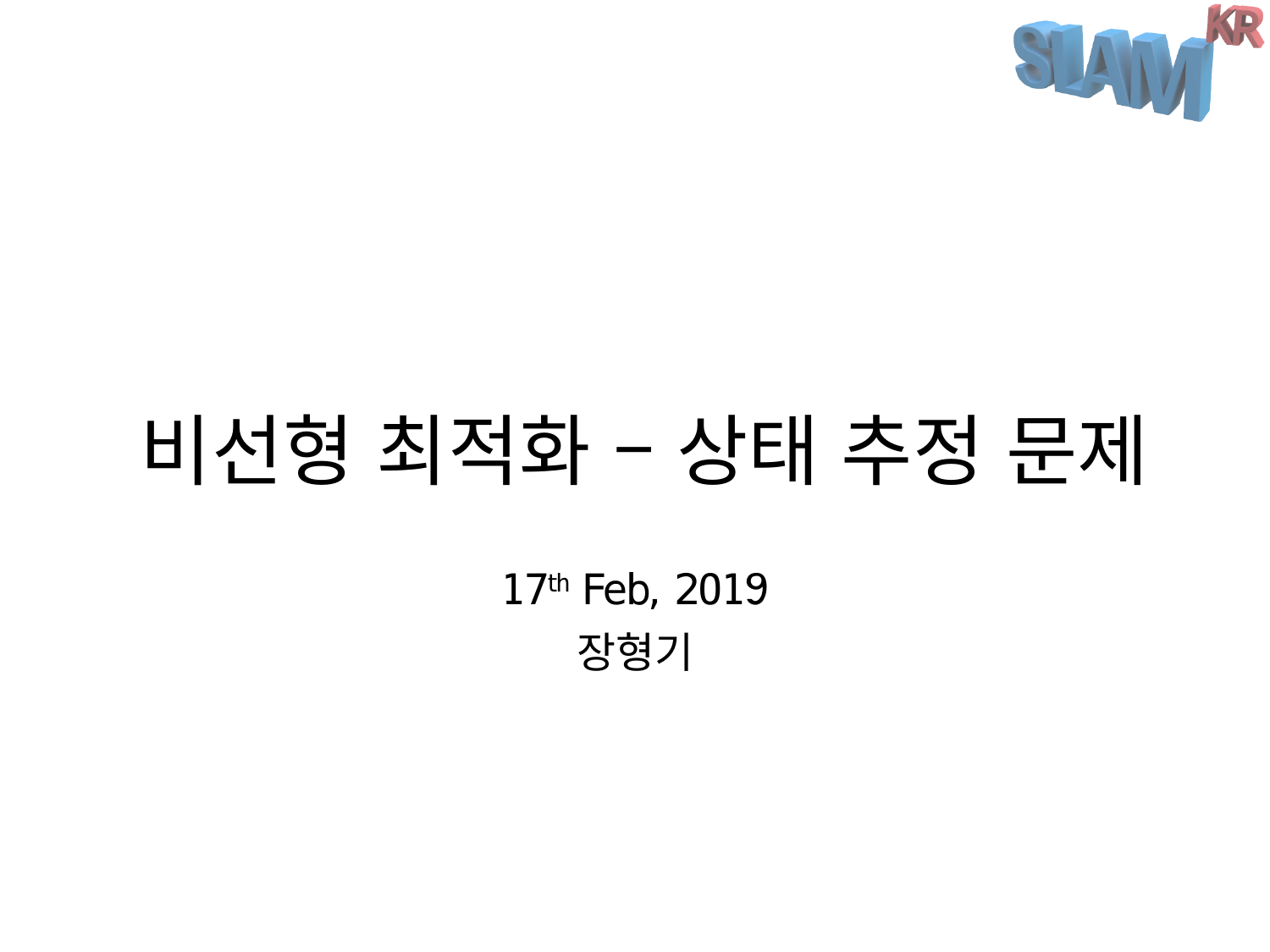

# 비선형 최적화 – 상태 추정 문제
17th Feb, 2019
장형기